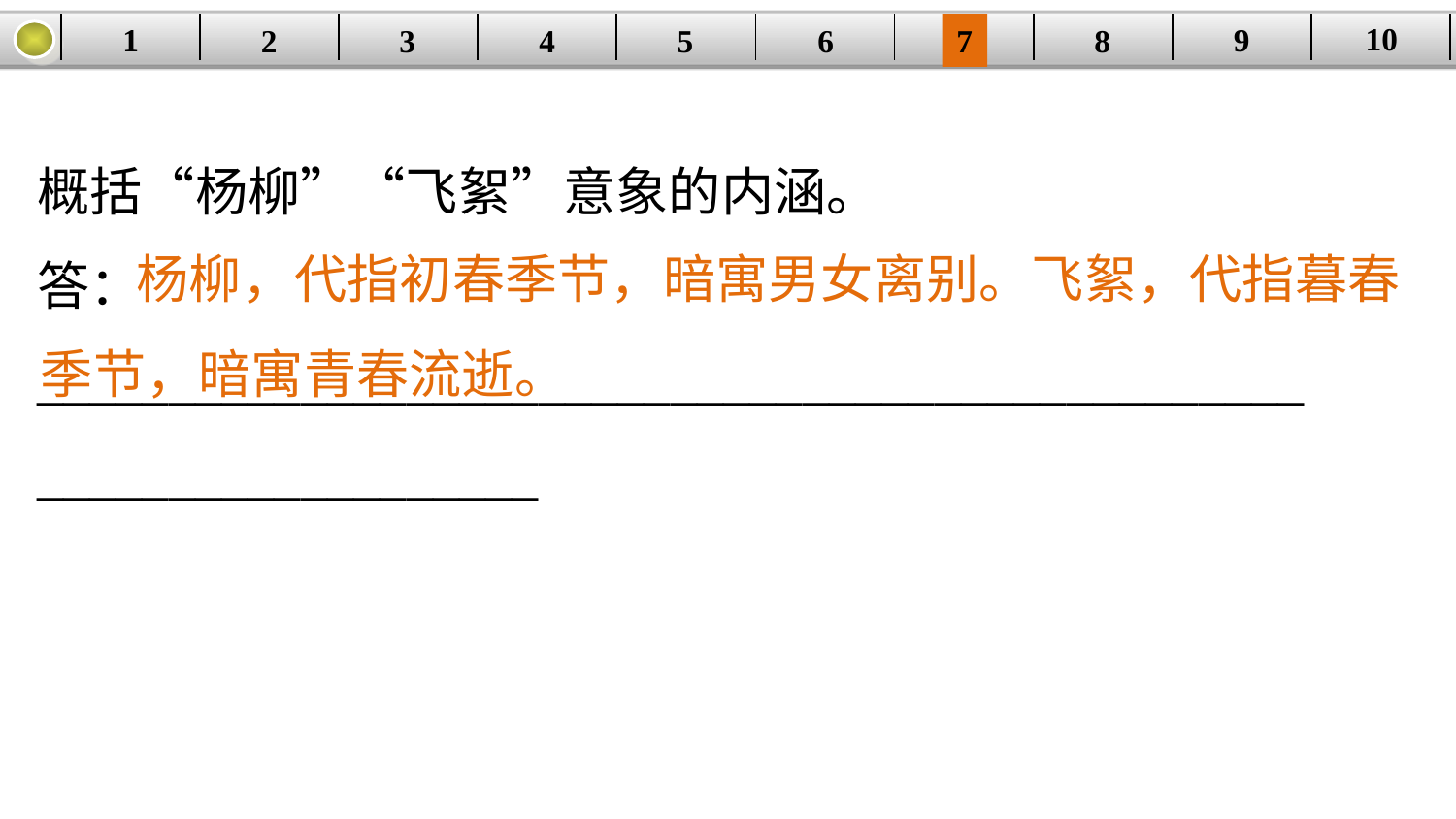

10

9
1
3
4
5
6
8
2
|  |  |  |  |  |  |  |  |  |  |
| --- | --- | --- | --- | --- | --- | --- | --- | --- | --- |
7

概括“杨柳”“飞絮”意象的内涵。
答：________________________________________________
___________________
       杨柳，代指初春季节，暗寓男女离别。飞絮，代指暮春季节，暗寓青春流逝。